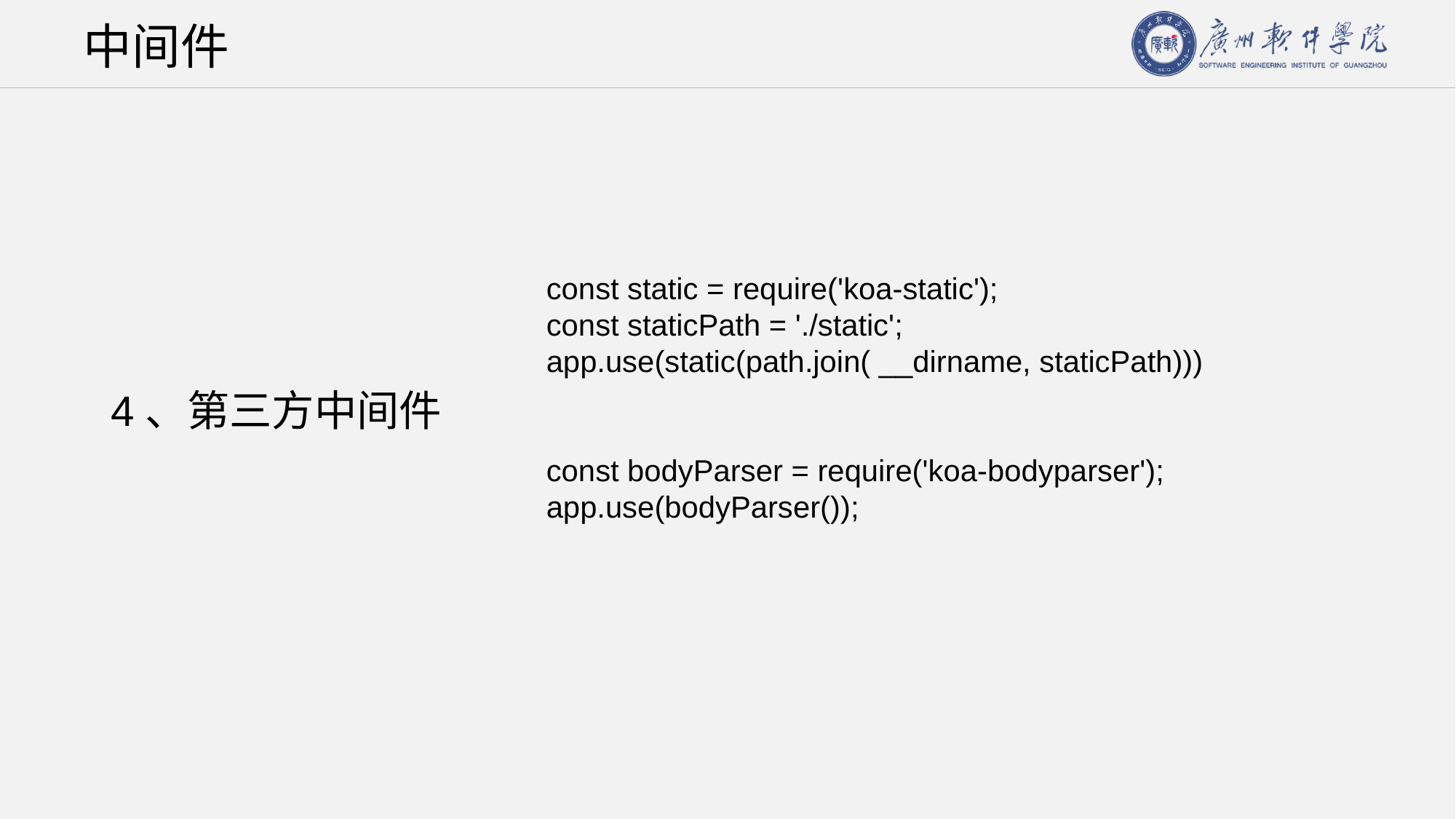

# 中间件
const static = require('koa-static');
const staticPath = './static';
app.use(static(path.join( __dirname, staticPath)))

const bodyParser = require('koa-bodyparser');
app.use(bodyParser());
4、第三方中间件